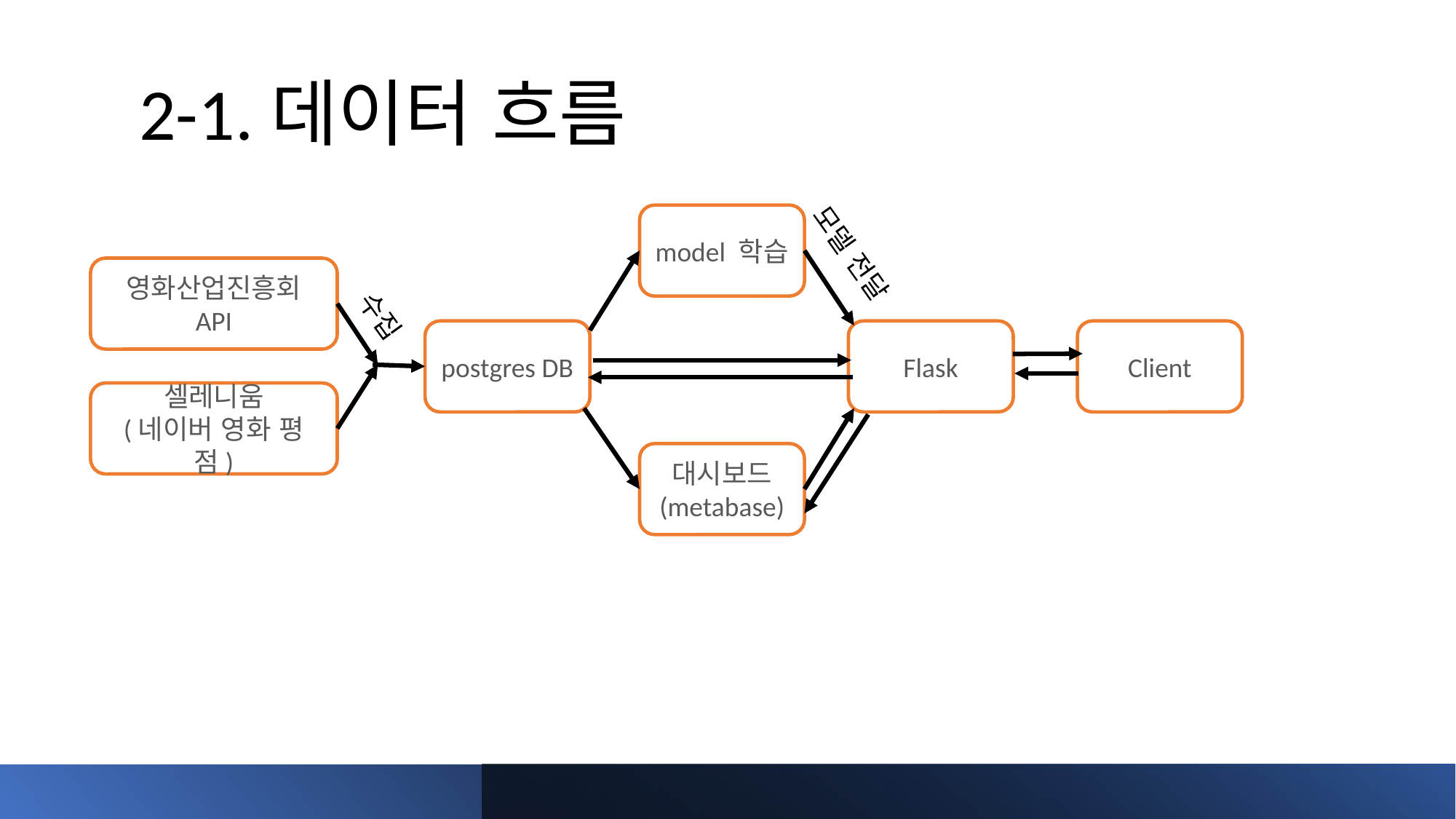

# 2-1.데이터 흐름
model 학습
모델 전달
영화산업진흥회 API
수집
postgres DB
Flask
Client
셀레니움
(네이버 영화 평점)
대시보드
(metabase)